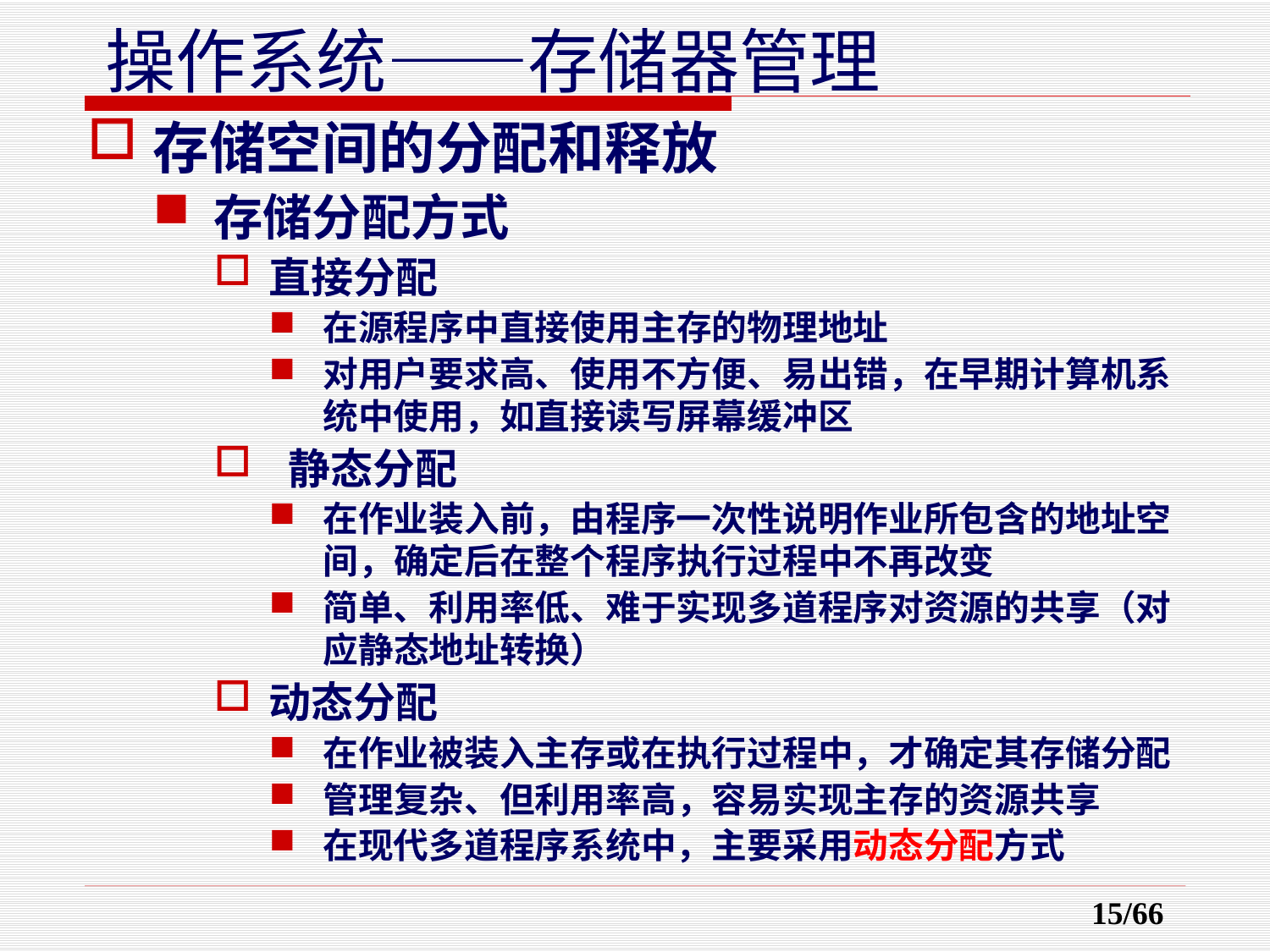

存储空间的分配和释放
存储分配方式
直接分配
在源程序中直接使用主存的物理地址
对用户要求高、使用不方便、易出错，在早期计算机系统中使用，如直接读写屏幕缓冲区
 静态分配
在作业装入前，由程序一次性说明作业所包含的地址空间，确定后在整个程序执行过程中不再改变
简单、利用率低、难于实现多道程序对资源的共享（对应静态地址转换）
动态分配
在作业被装入主存或在执行过程中，才确定其存储分配
管理复杂、但利用率高，容易实现主存的资源共享
在现代多道程序系统中，主要采用动态分配方式